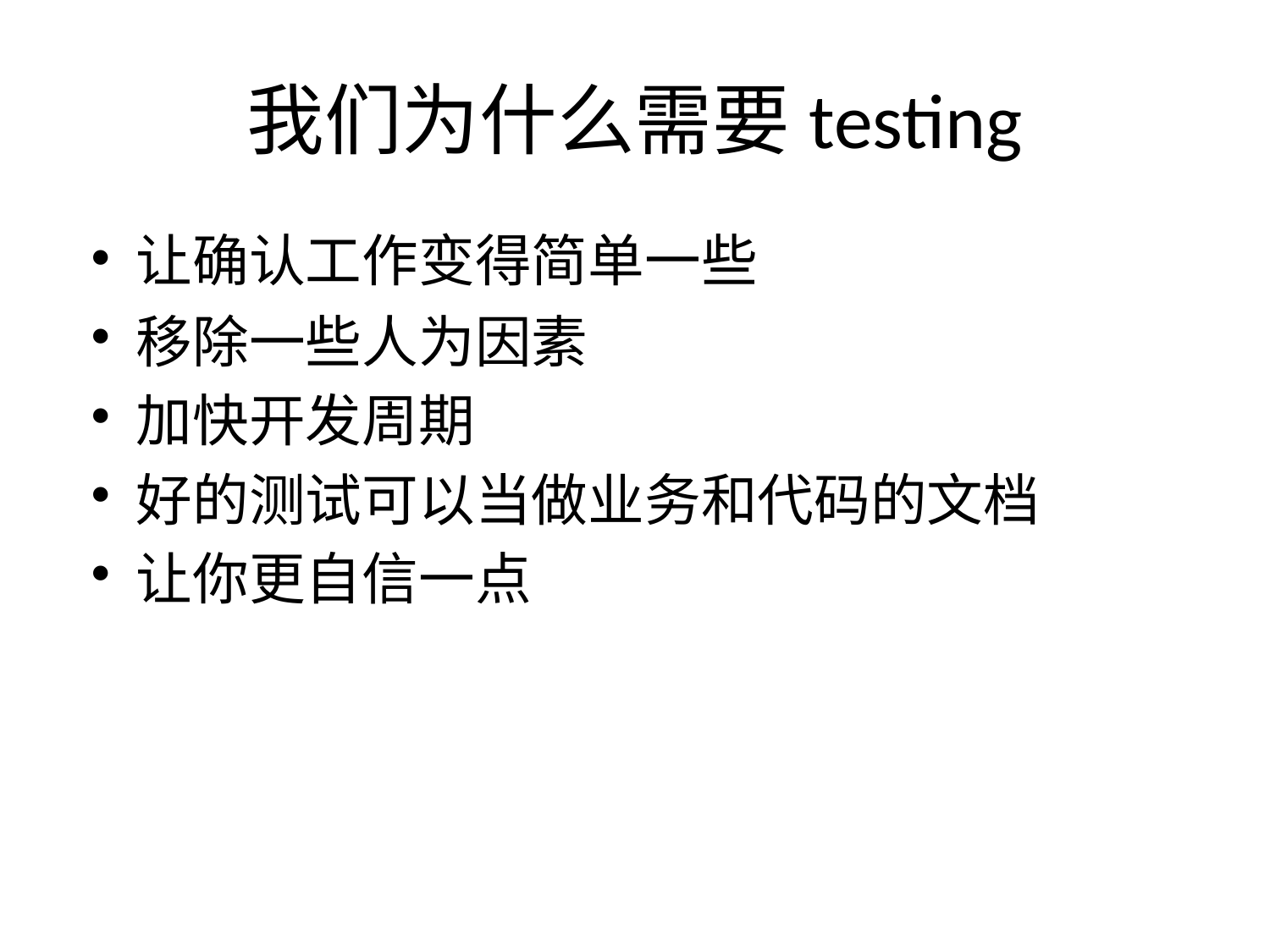

# 我们为什么需要testing
让确认工作变得简单一些
移除一些人为因素
加快开发周期
好的测试可以当做业务和代码的文档
让你更自信一点